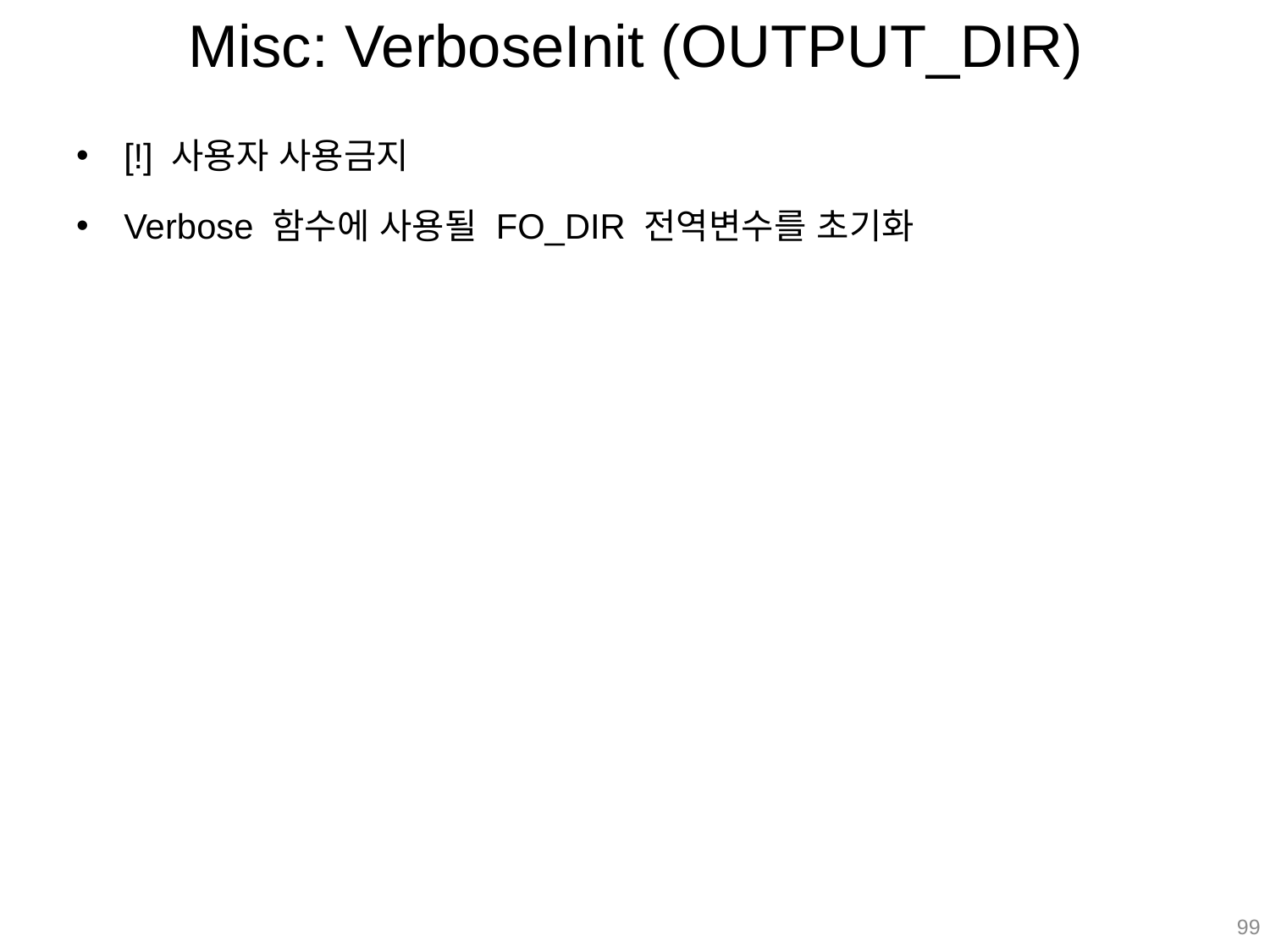

# Misc: VerboseInit (OUTPUT_DIR)
[!] 사용자 사용금지
Verbose 함수에 사용될 FO_DIR 전역변수를 초기화
99